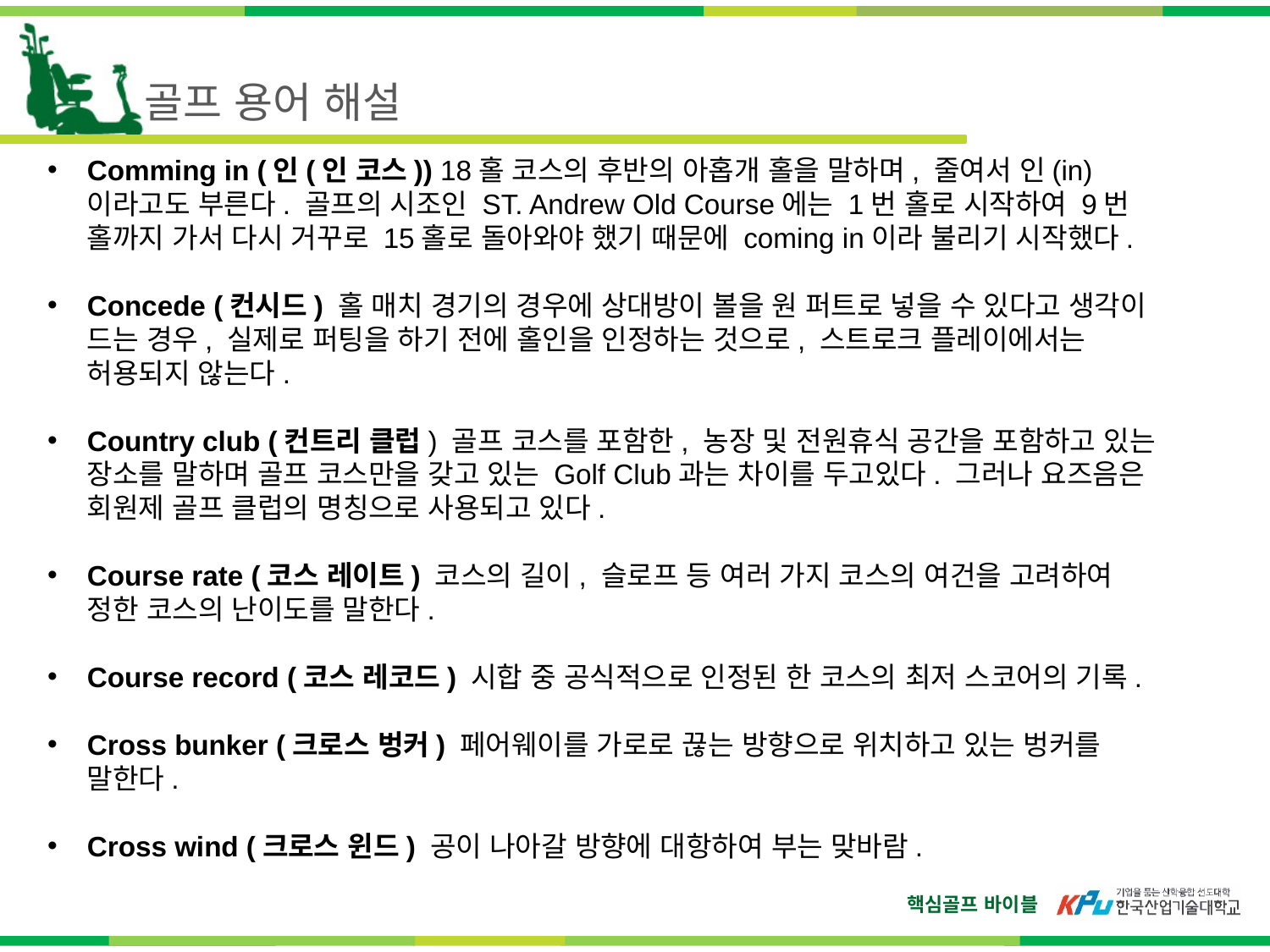

골프 용어 해설

Comming in (인(인 코스)) 18홀 코스의 후반의 아홉개 홀을 말하며, 줄여서 인(in)이라고도 부른다. 골프의 시조인 ST. Andrew Old Course에는 1번 홀로 시작하여 9번 홀까지 가서 다시 거꾸로 15홀로 돌아와야 했기 때문에 coming in이라 불리기 시작했다.

Concede (컨시드) 홀 매치 경기의 경우에 상대방이 볼을 원 퍼트로 넣을 수 있다고 생각이 드는 경우, 실제로 퍼팅을 하기 전에 홀인을 인정하는 것으로, 스트로크 플레이에서는 허용되지 않는다.

Country club (컨트리 클럽) 골프 코스를 포함한, 농장 및 전원휴식 공간을 포함하고 있는 장소를 말하며 골프 코스만을 갖고 있는 Golf Club과는 차이를 두고있다. 그러나 요즈음은 회원제 골프 클럽의 명칭으로 사용되고 있다.

Course rate (코스 레이트) 코스의 길이, 슬로프 등 여러 가지 코스의 여건을 고려하여 정한 코스의 난이도를 말한다.

Course record (코스 레코드) 시합 중 공식적으로 인정된 한 코스의 최저 스코어의 기록.

Cross bunker (크로스 벙커) 페어웨이를 가로로 끊는 방향으로 위치하고 있는 벙커를 말한다.

Cross wind (크로스 윈드) 공이 나아갈 방향에 대항하여 부는 맞바람.